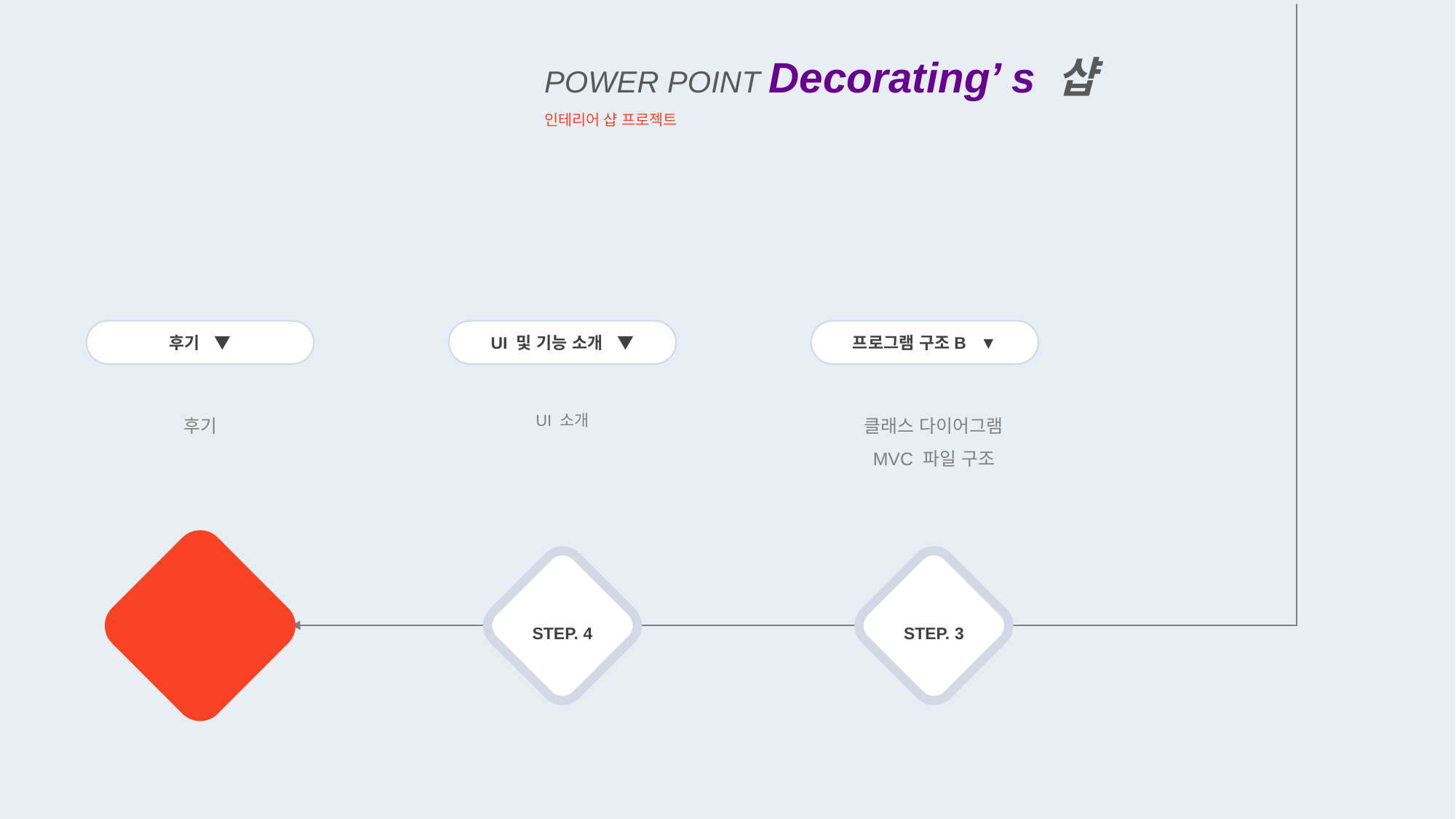

POWER POINT Decorating’ s 샵
인테리어 샵 프로젝트
후기   ▼
UI 및 기능 소개   ▼
프로그램 구조B   ▼
후기
UI 소개
클래스 다이어그램
MVC 파일 구조

FINISH
STEP. 4
STEP. 3